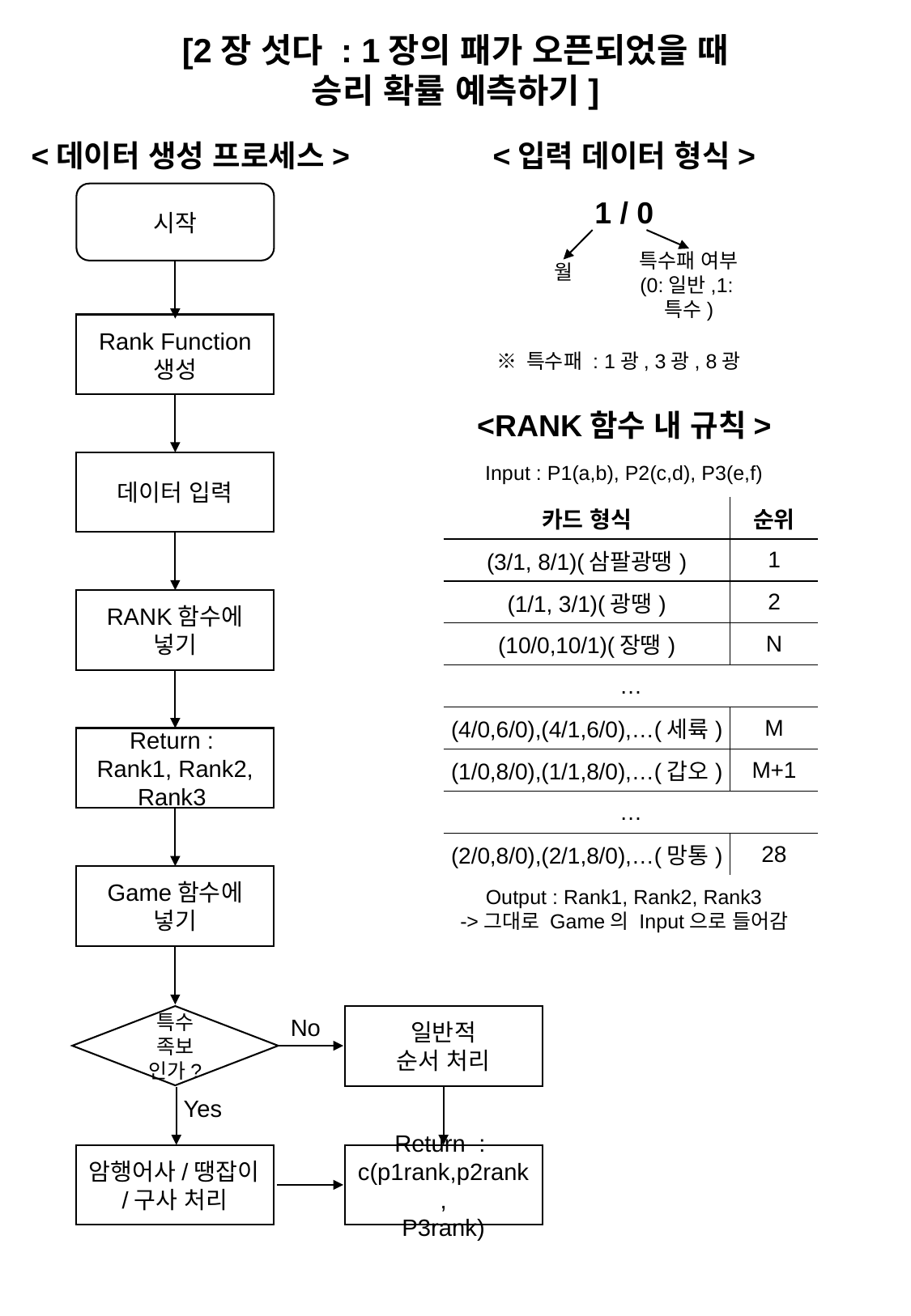

[2장 섯다 : 1장의 패가 오픈되었을 때
승리 확률 예측하기]
<데이터 생성 프로세스>
<입력 데이터 형식>
시작
1 / 0
월
특수패 여부
(0:일반,1:특수)
Rank Function
생성
※ 특수패 : 1광, 3광, 8광
<RANK함수 내 규칙>
데이터 입력
Input : P1(a,b), P2(c,d), P3(e,f)
| 카드 형식 | 순위 |
| --- | --- |
| (3/1, 8/1)(삼팔광땡) | 1 |
| (1/1, 3/1)(광땡) | 2 |
| (10/0,10/1)(장땡) | N |
| … |  |
| (4/0,6/0),(4/1,6/0),…(세륙) | M |
| (1/0,8/0),(1/1,8/0),…(갑오) | M+1 |
| … |  |
| (2/0,8/0),(2/1,8/0),…(망통) | 28 |
RANK함수에
넣기
Return :
Rank1, Rank2,
Rank3
Game함수에
넣기
Output : Rank1, Rank2, Rank3
->그대로 Game의 Input으로 들어감
특수 족보
인가?
일반적
순서 처리
No
Yes
암행어사/땡잡이/구사 처리
Return  :
c(p1rank,p2rank,
P3rank)